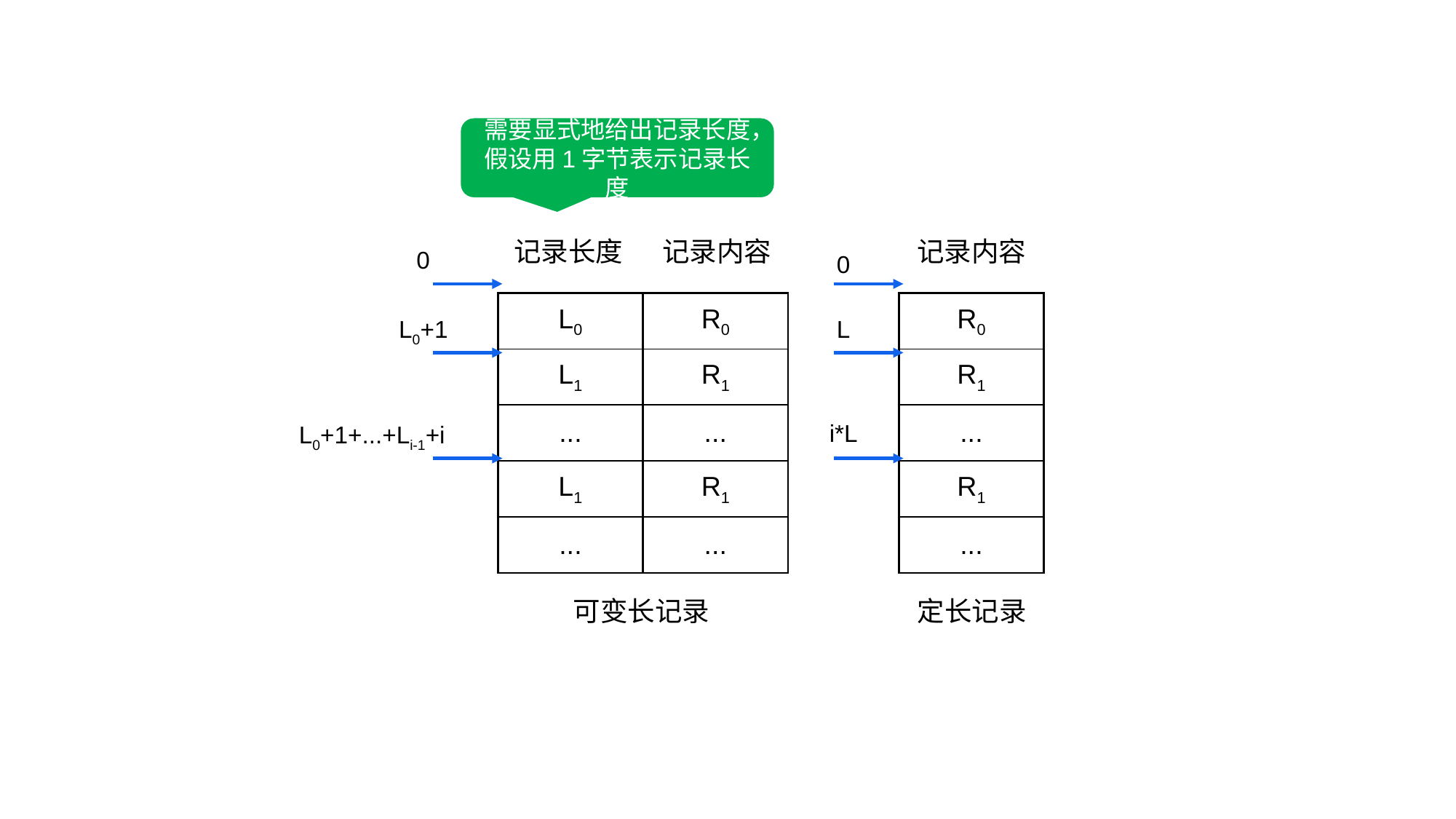

需要显式地给出记录长度，假设用1字节表示记录长度
记录长度
记录内容
记录内容
0
0
| L0 | R0 |
| --- | --- |
| L1 | R1 |
| ... | ... |
| L1 | R1 |
| ... | ... |
| R0 |
| --- |
| R1 |
| ... |
| R1 |
| ... |
L0+1
L
i*L
L0+1+...+Li-1+i
可变长记录
定长记录